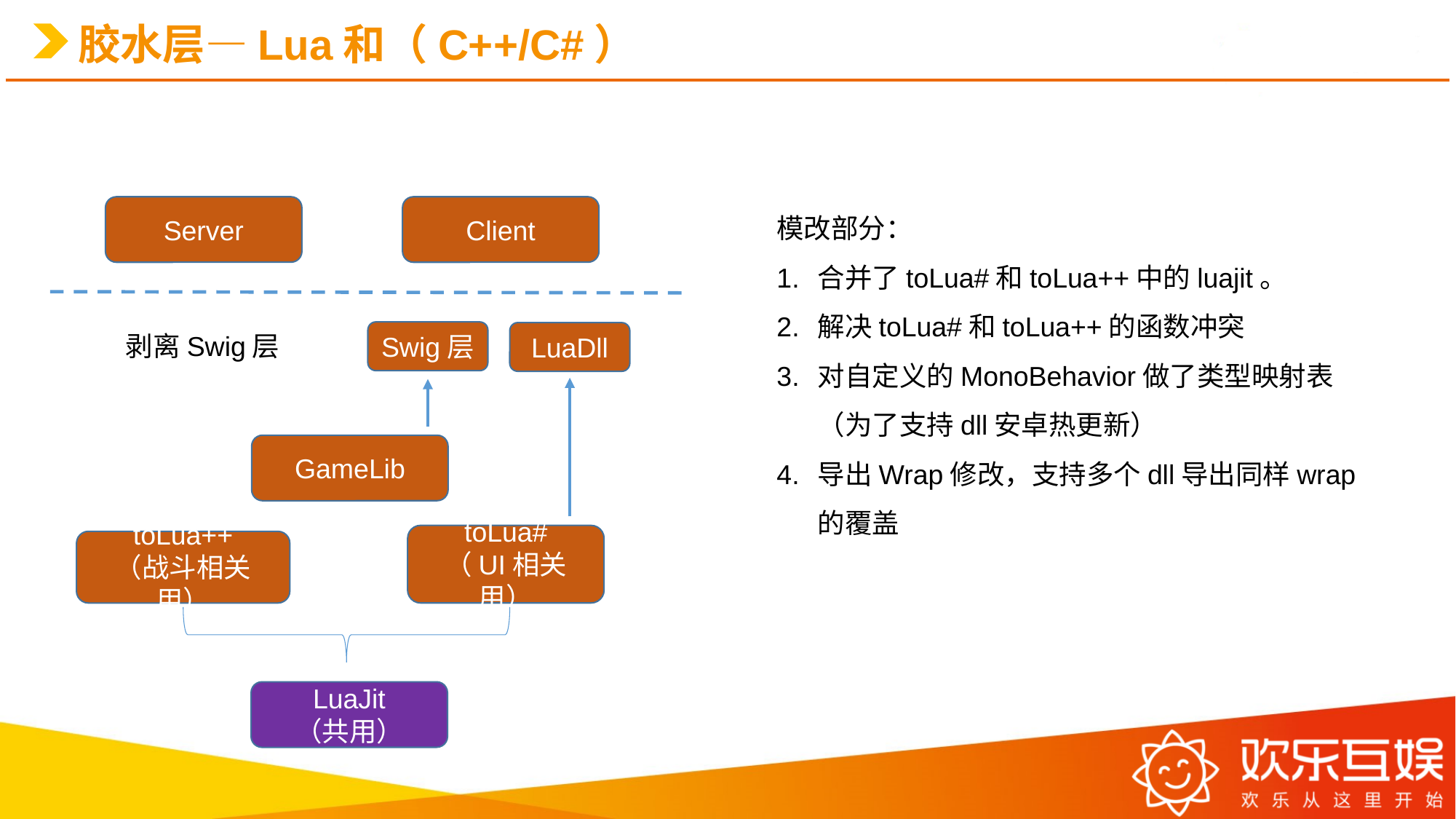

# 胶水层—Lua和（C++/C#）
模改部分：
合并了toLua#和toLua++中的luajit。
解决toLua#和toLua++的函数冲突
对自定义的MonoBehavior做了类型映射表（为了支持dll安卓热更新）
导出Wrap修改，支持多个dll导出同样wrap的覆盖

Server
Client
Swig层
LuaDll
剥离Swig层
GameLib

toLua#
（UI相关用）
toLua++
（战斗相关用）
LuaJit
（共用）